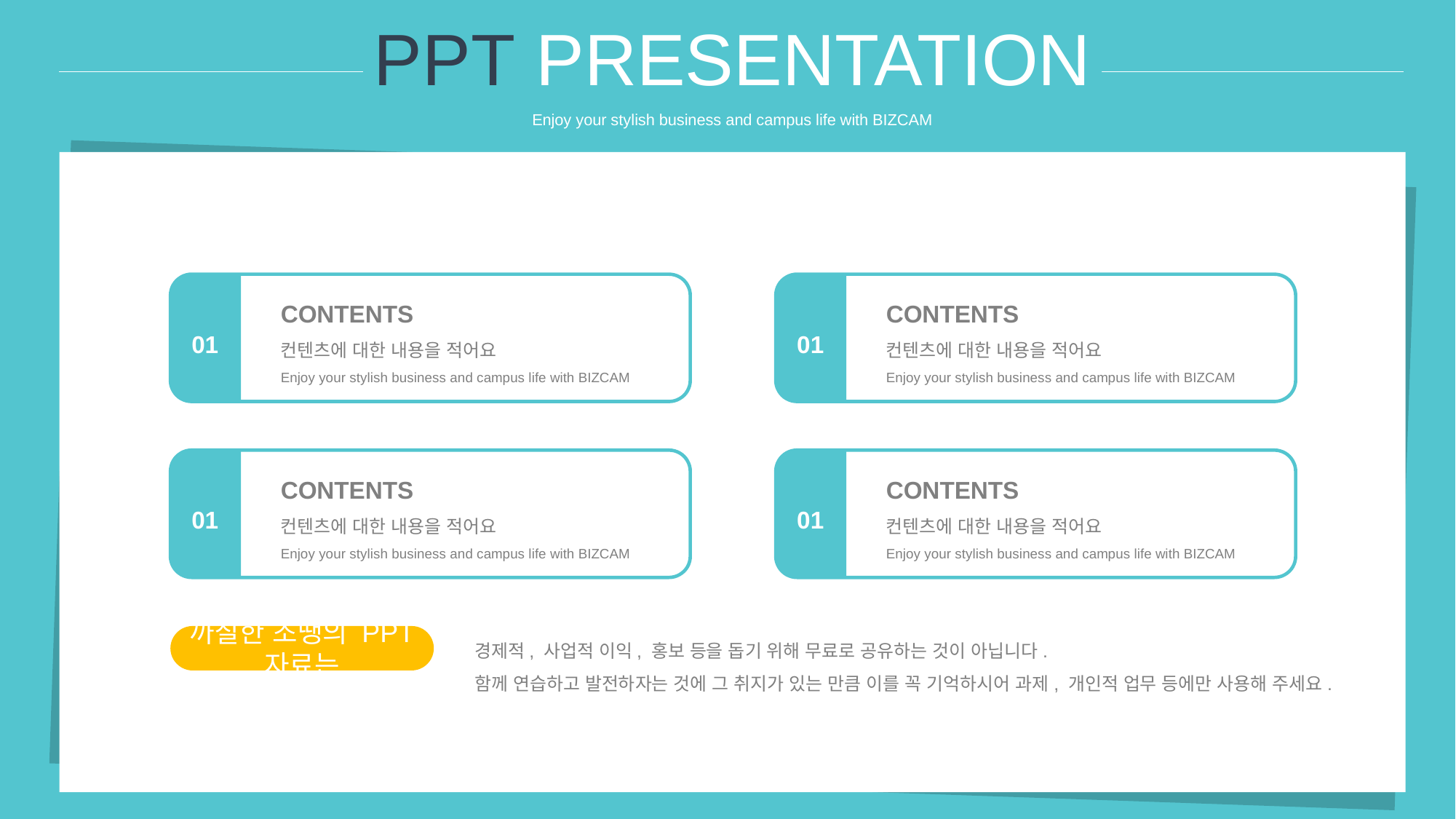

PPT PRESENTATION
Enjoy your stylish business and campus life with BIZCAM

CONTENTS
컨텐츠에 대한 내용을 적어요
Enjoy your stylish business and campus life with BIZCAM
CONTENTS
컨텐츠에 대한 내용을 적어요
Enjoy your stylish business and campus life with BIZCAM

01
01

CONTENTS
컨텐츠에 대한 내용을 적어요
Enjoy your stylish business and campus life with BIZCAM
CONTENTS
컨텐츠에 대한 내용을 적어요
Enjoy your stylish business and campus life with BIZCAM

01
01
경제적, 사업적 이익, 홍보 등을 돕기 위해 무료로 공유하는 것이 아닙니다.
함께 연습하고 발전하자는 것에 그 취지가 있는 만큼 이를 꼭 기억하시어 과제, 개인적 업무 등에만 사용해 주세요.
까칠한 조땡의 PPT 자료는